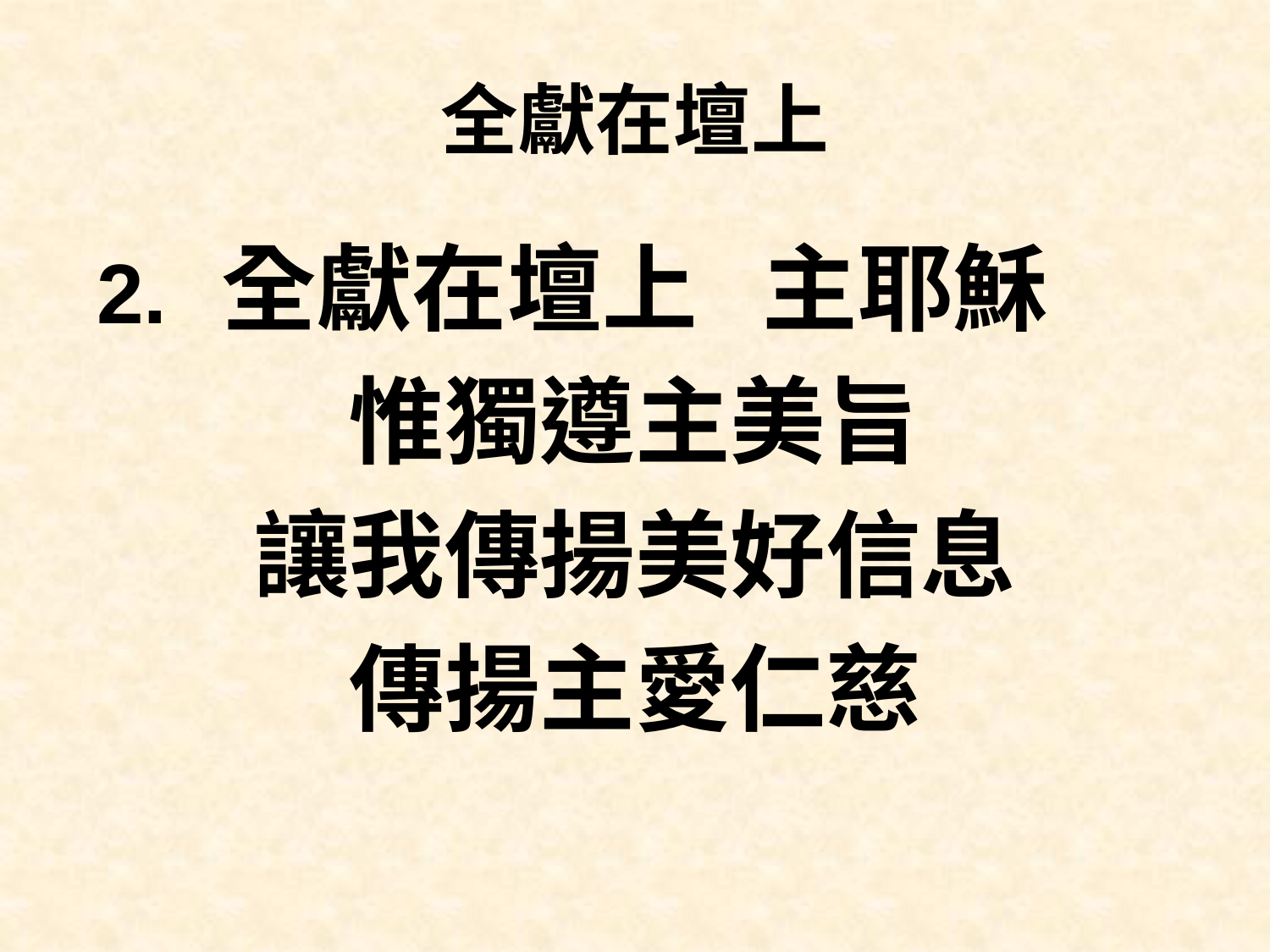

# 全獻在壇上
全獻在壇上   主耶穌
惟獨遵主美旨
讓我傳揚美好信息
傳揚主愛仁慈
2.